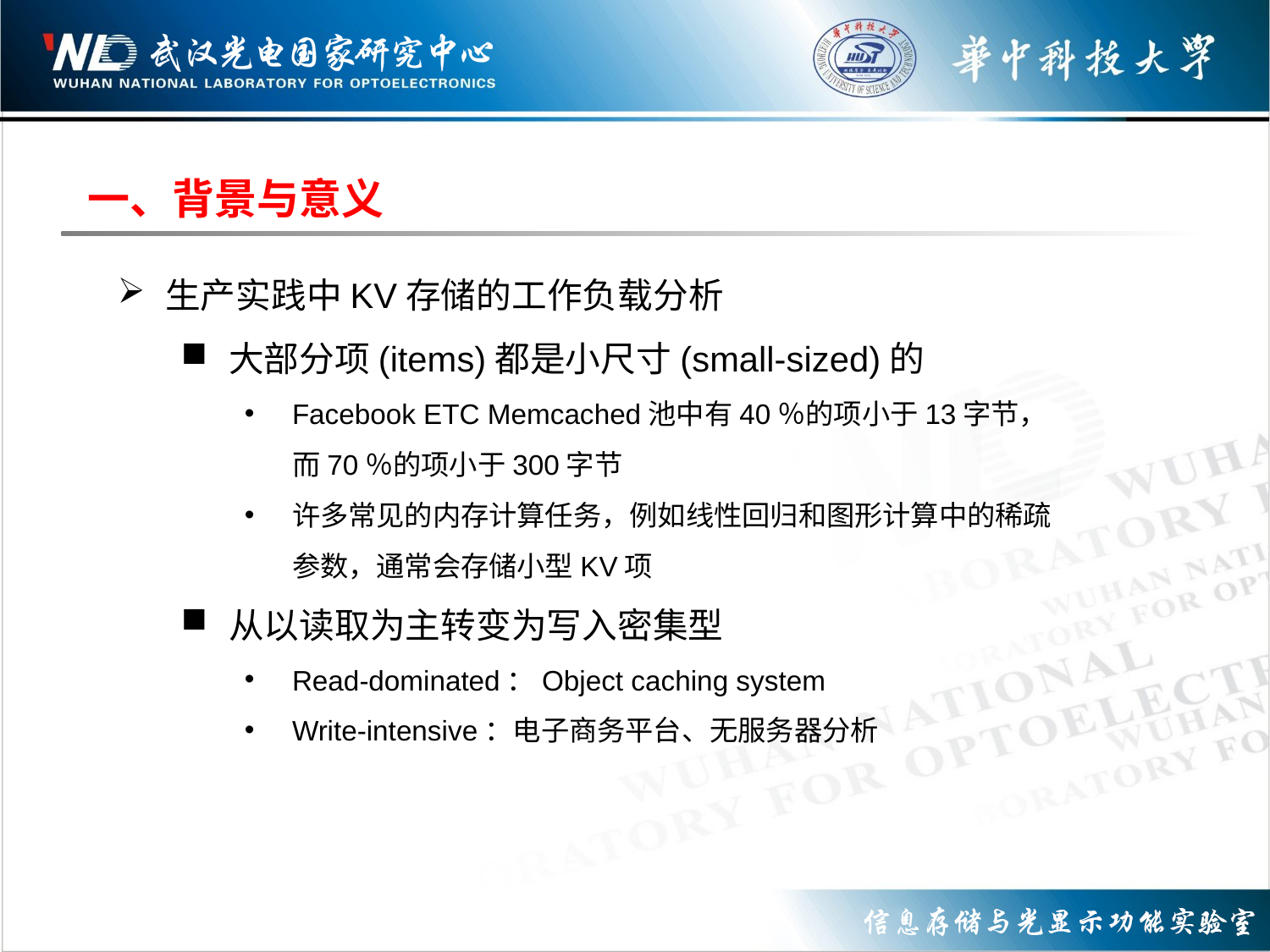

一、背景与意义
生产实践中KV存储的工作负载分析
大部分项(items)都是小尺寸(small-sized)的
Facebook ETC Memcached池中有40％的项小于13字节，而70％的项小于300字节
许多常见的内存计算任务，例如线性回归和图形计算中的稀疏参数，通常会存储小型KV项
从以读取为主转变为写入密集型
Read-dominated：Object caching system
Write-intensive：电子商务平台、无服务器分析